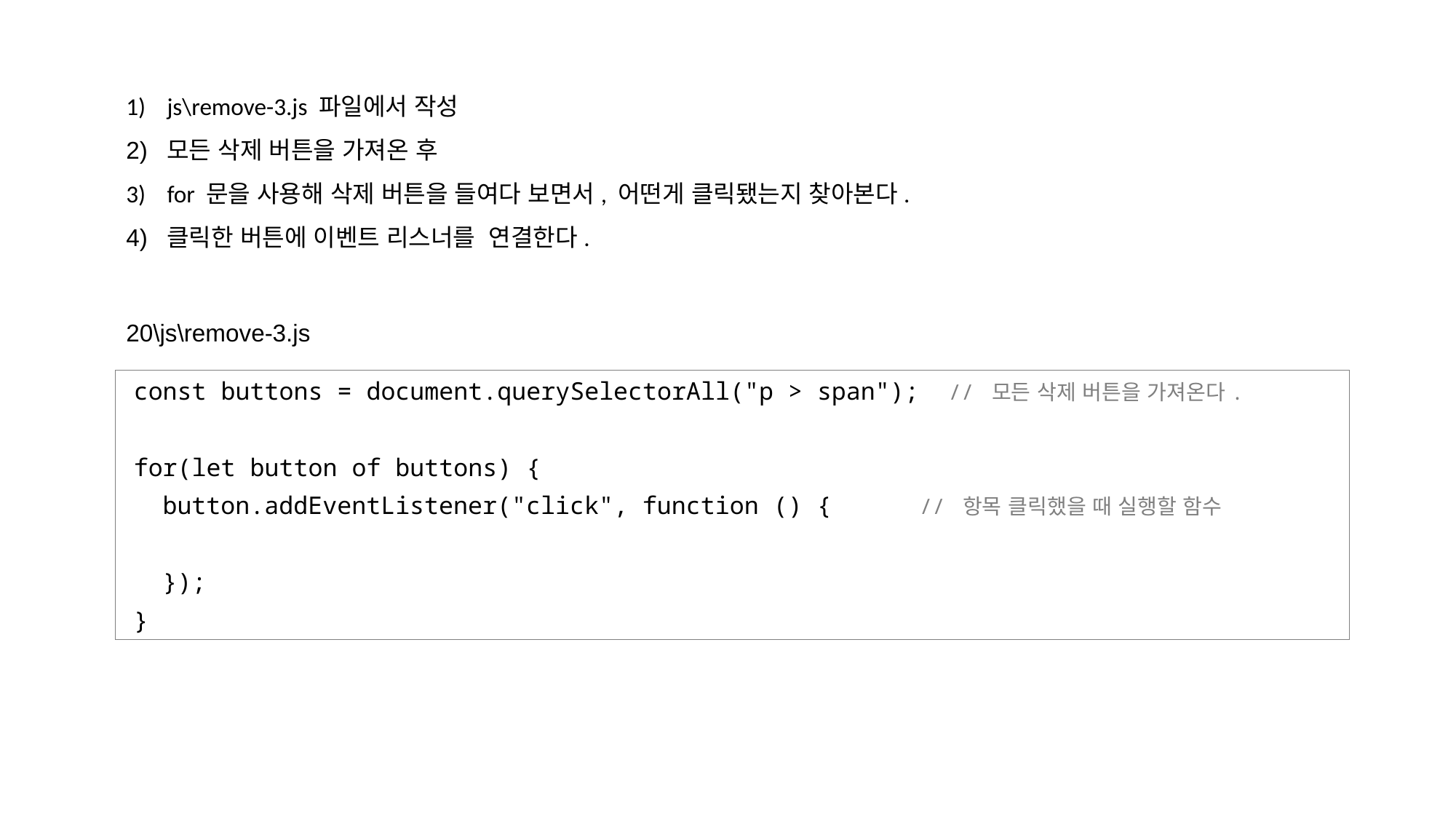

js\remove-3.js 파일에서 작성
모든 삭제 버튼을 가져온 후
for 문을 사용해 삭제 버튼을 들여다 보면서, 어떤게 클릭됐는지 찾아본다.
클릭한 버튼에 이벤트 리스너를  연결한다.
20\js\remove-3.js
const buttons = document.querySelectorAll("p > span");  // 모든 삭제 버튼을 가져온다.

for(let button of buttons) {
  button.addEventListener("click", function () {      // 항목 클릭했을 때 실행할 함수

  });
}